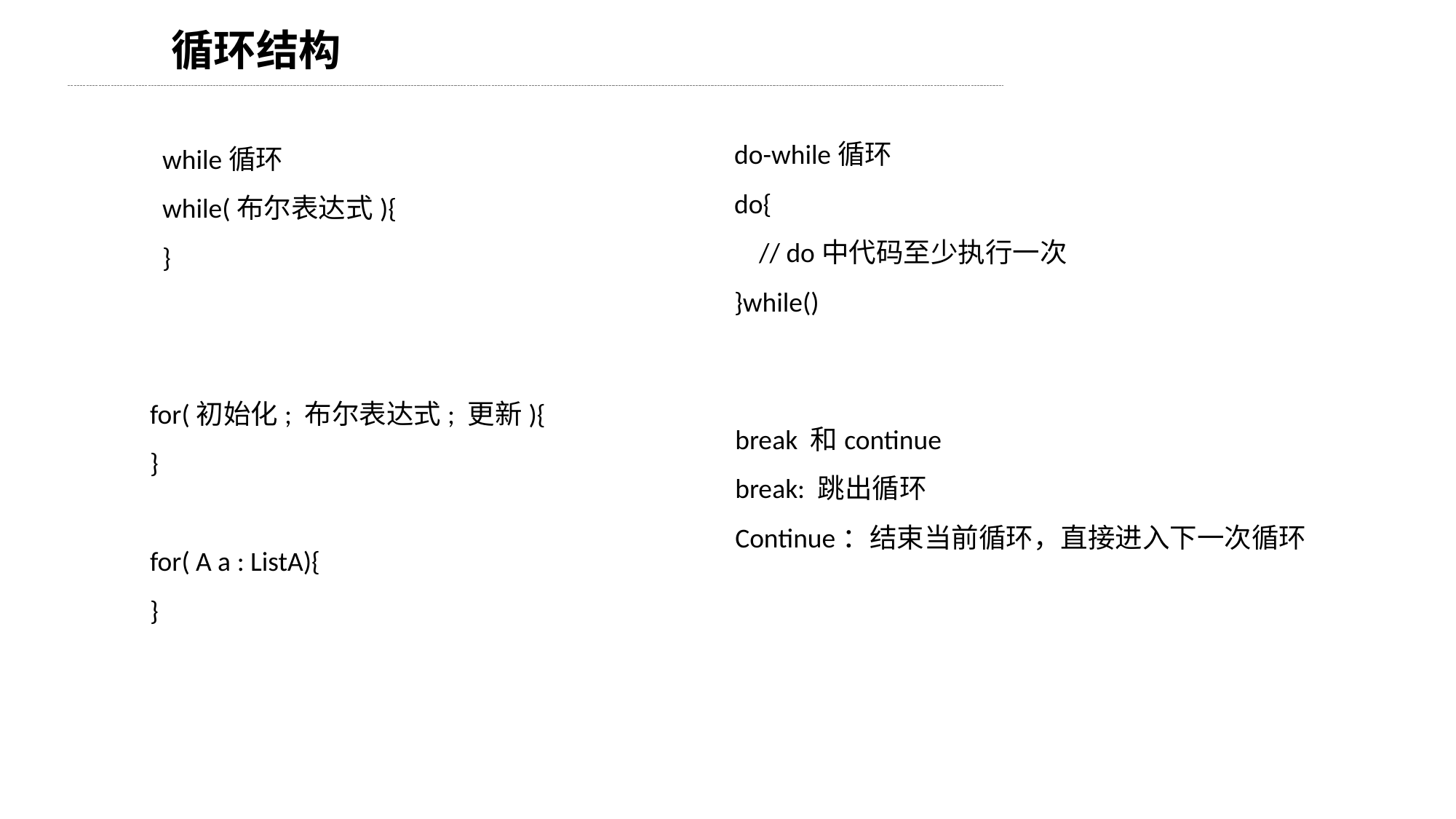

循环结构
do-while循环
do{
    // do中代码至少执行一次
}while()
while循环
while(布尔表达式){
}
for(初始化; 布尔表达式; 更新){
}

for( A a : ListA){
}
break 和continue
break: 跳出循环
Continue：结束当前循环，直接进入下一次循环